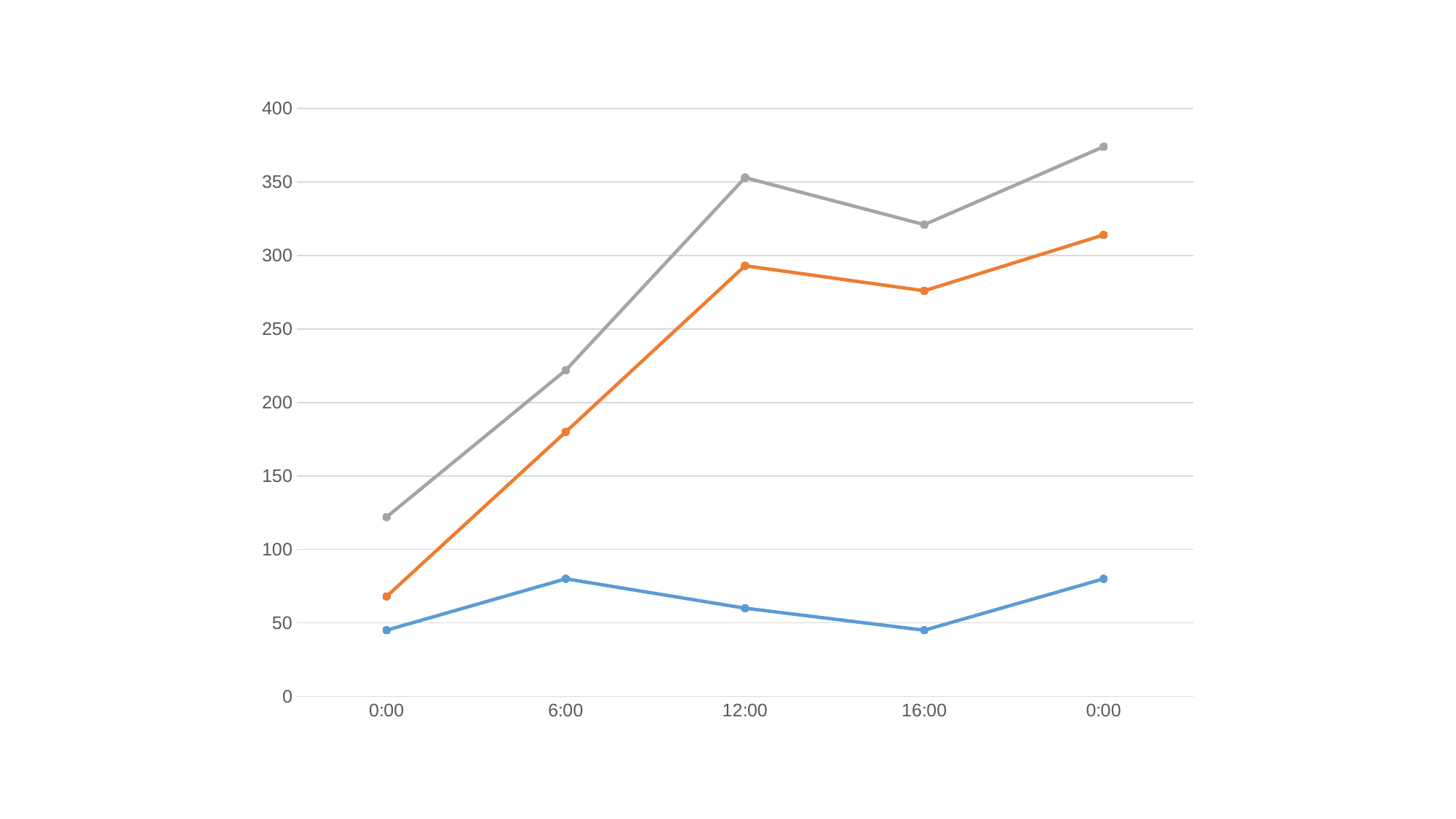

### Chart

| Category | 点击数 | 奖励积分 | 注册数 |
|---|---|---|---|
| 0 | 45.0 | 23.0 | 54.0 |
| 0.25 | 80.0 | 100.0 | 42.0 |
| 0.5 | 60.0 | 233.0 | 60.0 |
| 0.66666666666666663 | 45.0 | 231.0 | 45.0 |
| 1 | 80.0 | 234.0 | 60.0 |